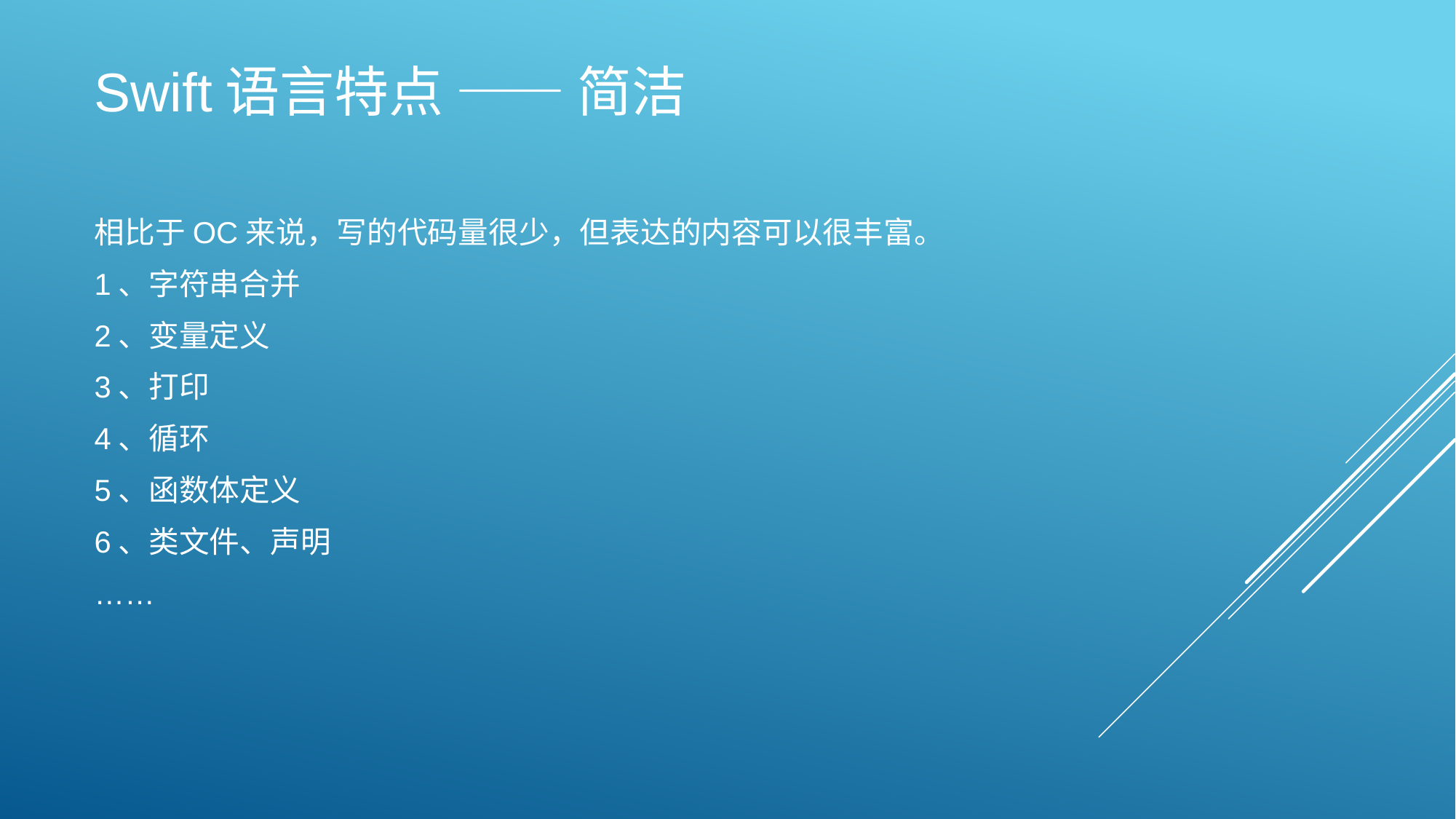

# Swift语言特点 —— 简洁
相比于OC来说，写的代码量很少，但表达的内容可以很丰富。
1、字符串合并
2、变量定义
3、打印
4、循环
5、函数体定义
6、类文件、声明
……